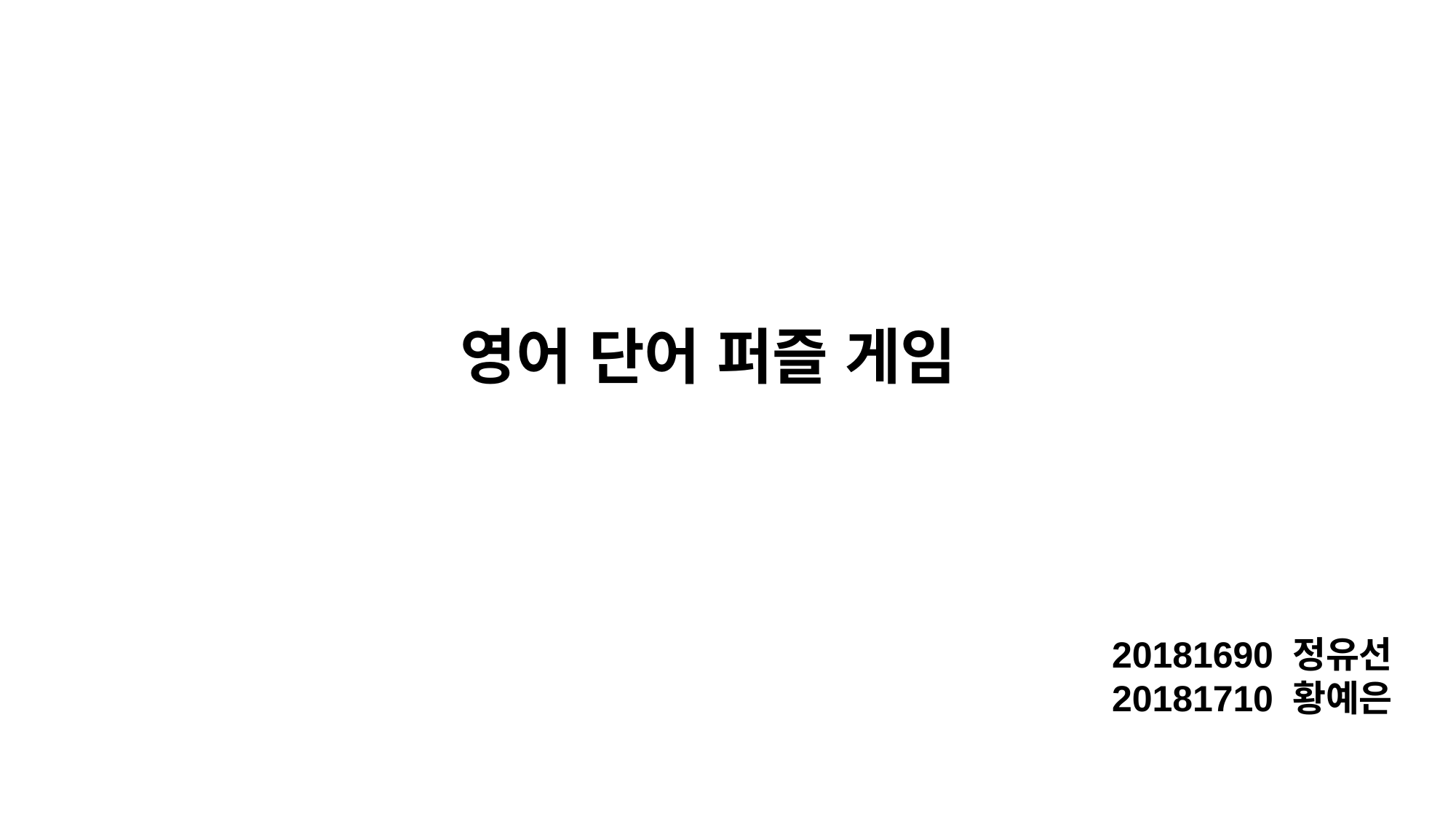

영어 단어 퍼즐 게임
20181690 정유선
20181710 황예은